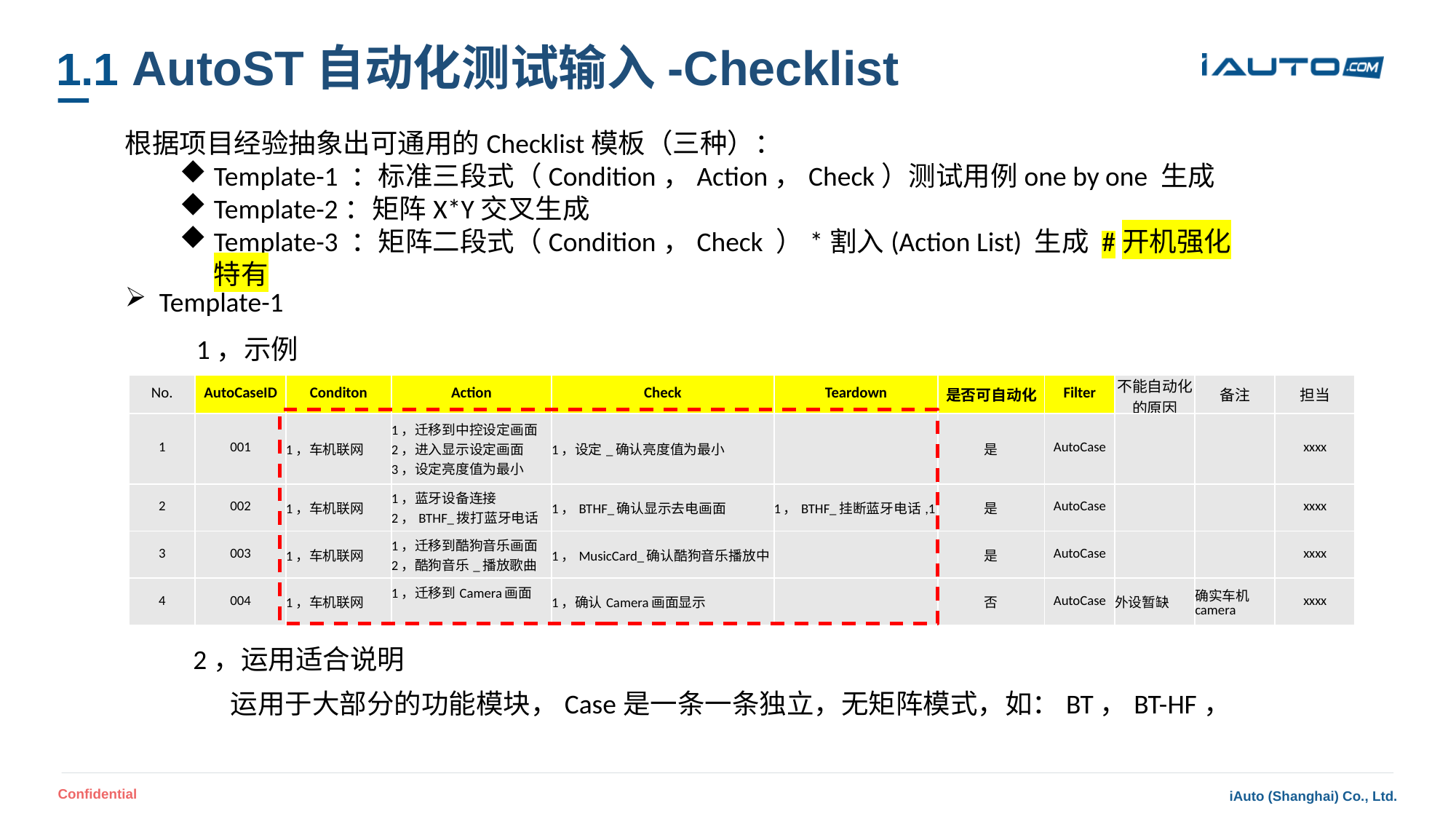

# 1.1 AutoST自动化测试输入-Checklist
根据项目经验抽象出可通用的Checklist模板（三种）：
Template-1 ：标准三段式（Condition，Action，Check）测试用例one by one 生成
Template-2：矩阵X*Y交叉生成
Template-3 ：矩阵二段式（Condition，Check ）*割入(Action List) 生成 #开机强化特有
Template-1
1，示例
| No. | AutoCaseID | Conditon | Action | Check | Teardown | 是否可自动化 | Filter | 不能自动化的原因 | 备注 | 担当 |
| --- | --- | --- | --- | --- | --- | --- | --- | --- | --- | --- |
| 1 | 001 | 1，车机联网 | 1，迁移到中控设定画面 2，进入显示设定画面 3，设定亮度值为最小 | 1，设定\_确认亮度值为最小 |  | 是 | AutoCase |  |  | xxxx |
| 2 | 002 | 1，车机联网 | 1，蓝牙设备连接 2，BTHF\_拨打蓝牙电话 | 1，BTHF\_确认显示去电画面 | 1，BTHF\_挂断蓝牙电话,1 | 是 | AutoCase |  |  | xxxx |
| 3 | 003 | 1，车机联网 | 1，迁移到酷狗音乐画面 2，酷狗音乐\_播放歌曲 | 1，MusicCard\_确认酷狗音乐播放中 |  | 是 | AutoCase |  |  | xxxx |
| 4 | 004 | 1，车机联网 | 1，迁移到Camera画面 | 1，确认Camera画面显示 |  | 否 | AutoCase | 外设暂缺 | 确实车机camera | xxxx |

2，运用适合说明
运用于大部分的功能模块，Case是一条一条独立，无矩阵模式，如：BT，BT-HF，